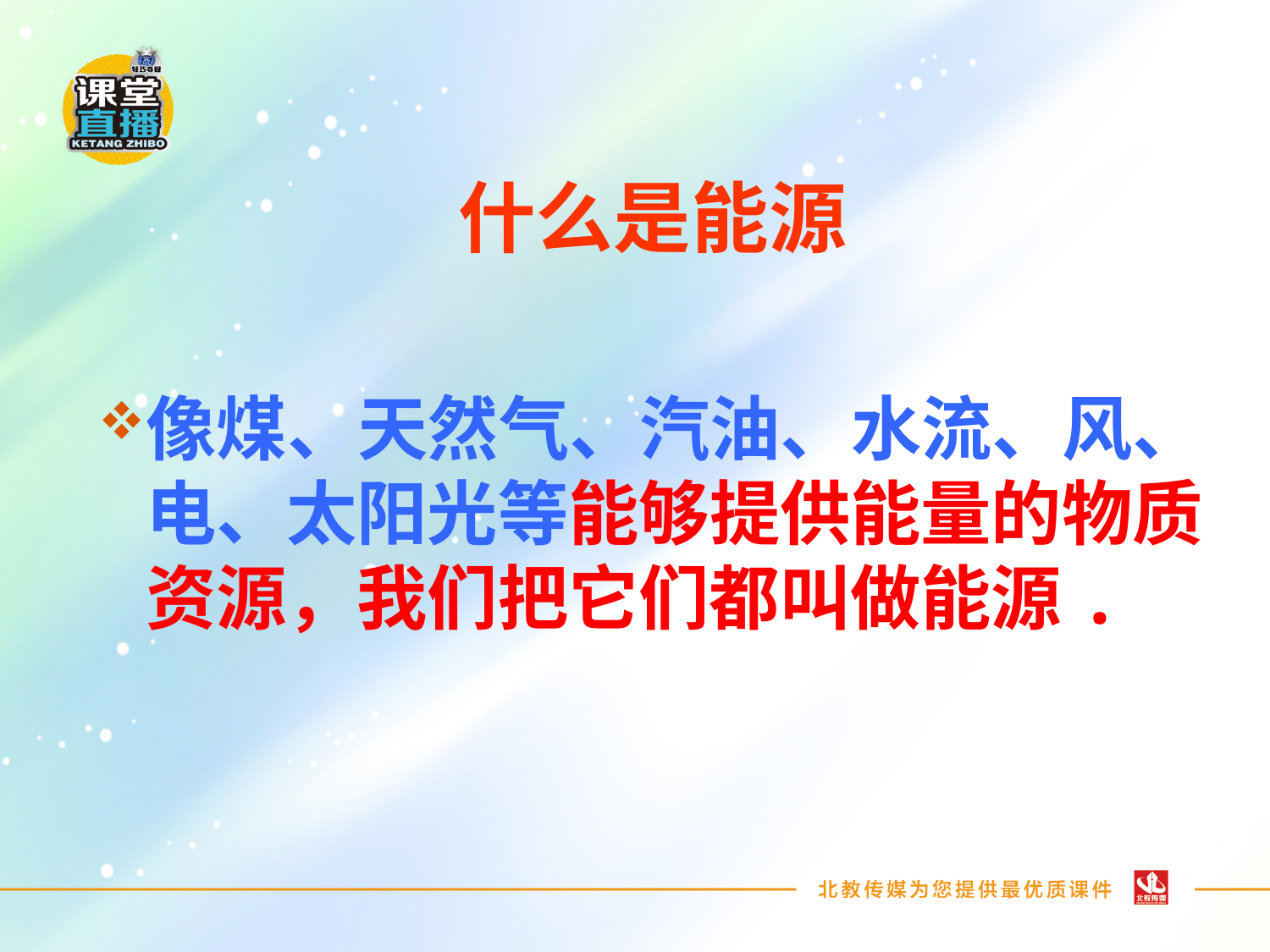

# 什么是能源
像煤、天然气、汽油、水流、风、电、太阳光等能够提供能量的物质资源，我们把它们都叫做能源.